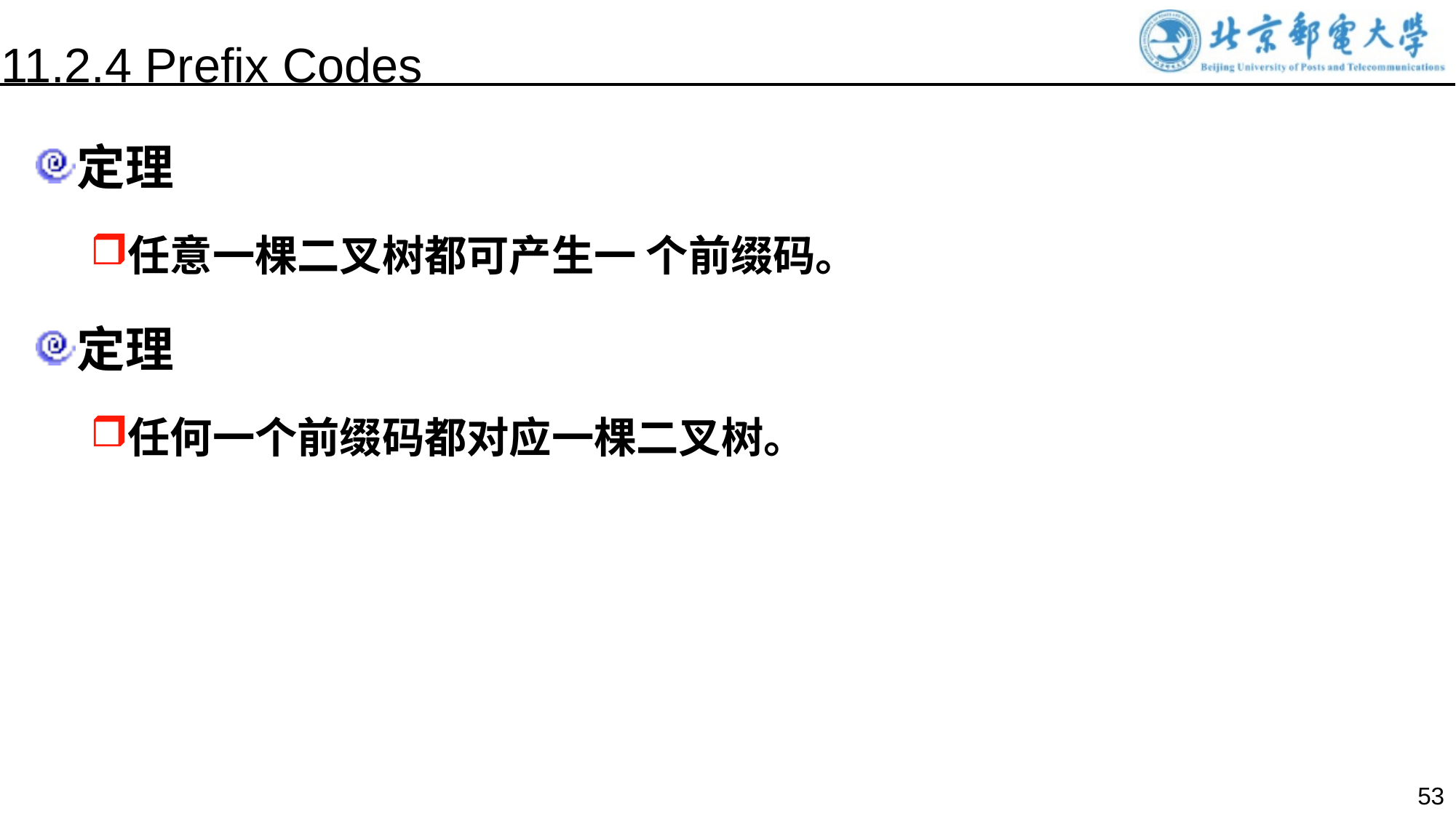

11.2.4 Prefix Codes
定理
任意一棵二叉树都可产生一 个前缀码。
定理
任何一个前缀码都对应一棵二叉树。